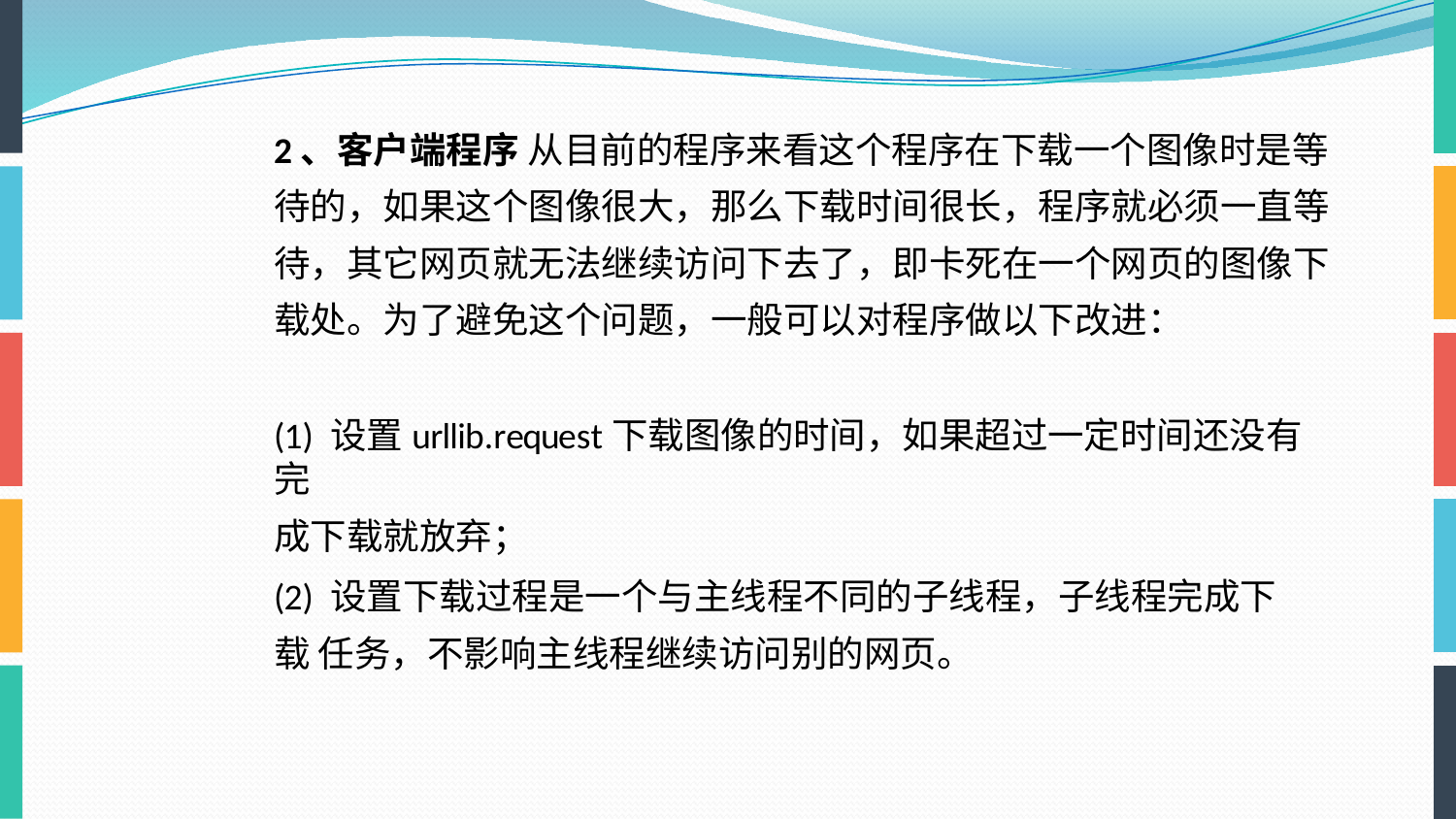

2、客户端程序 从目前的程序来看这个程序在下载一个图像时是等待的，如果这个图像很大，那么下载时间很长，程序就必须一直等待，其它网页就无法继续访问下去了，即卡死在一个网页的图像下载处。为了避免这个问题，一般可以对程序做以下改进：

(1) 设置urllib.request下载图像的时间，如果超过一定时间还没有完
成下载就放弃；
(2) 设置下载过程是一个与主线程不同的子线程，子线程完成下载 任务，不影响主线程继续访问别的网页。